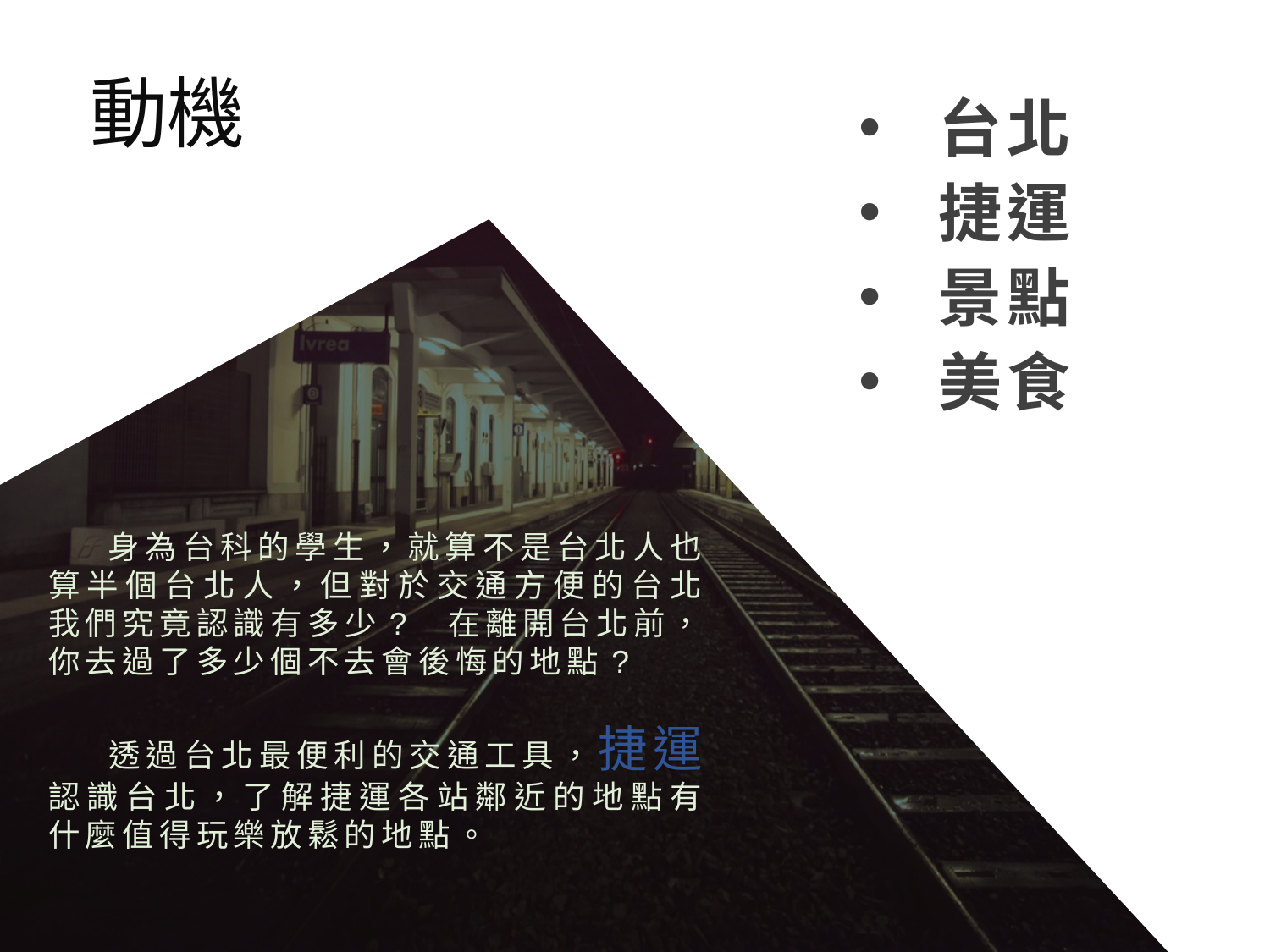

動機
台北
捷運
景點
美食
    身為台科的學生，就算不是台北人也算半個台北人，但對於交通方便的台北我們究竟認識有多少?  在離開台北前，你去過了多少個不去會後悔的地點?

    透過台北最便利的交通工具，捷運認識台北，了解捷運各站鄰近的地點有什麼值得玩樂放鬆的地點。
4